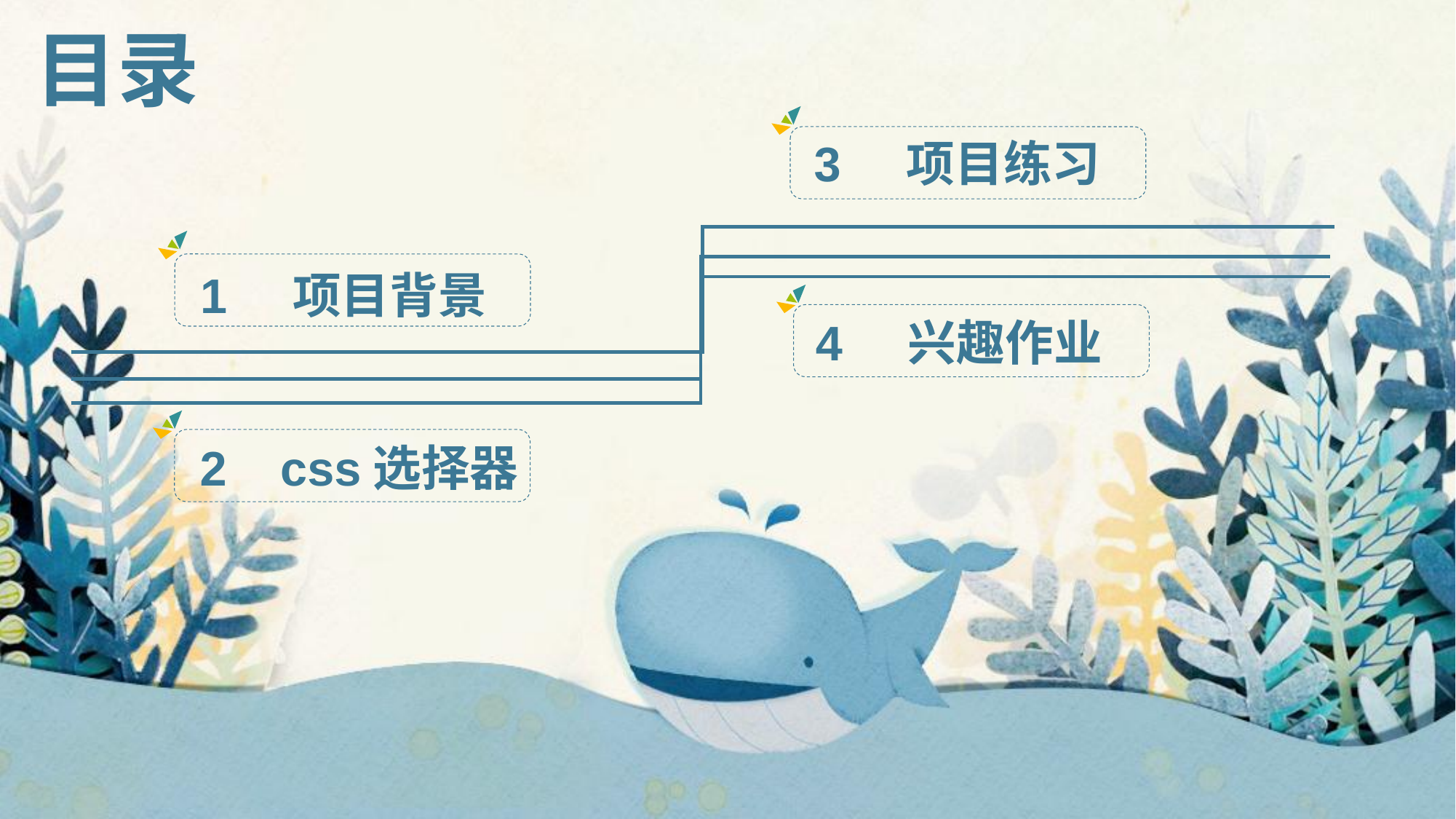

目录

3    项目练习

1    项目背景

4    兴趣作业

2    css选择器